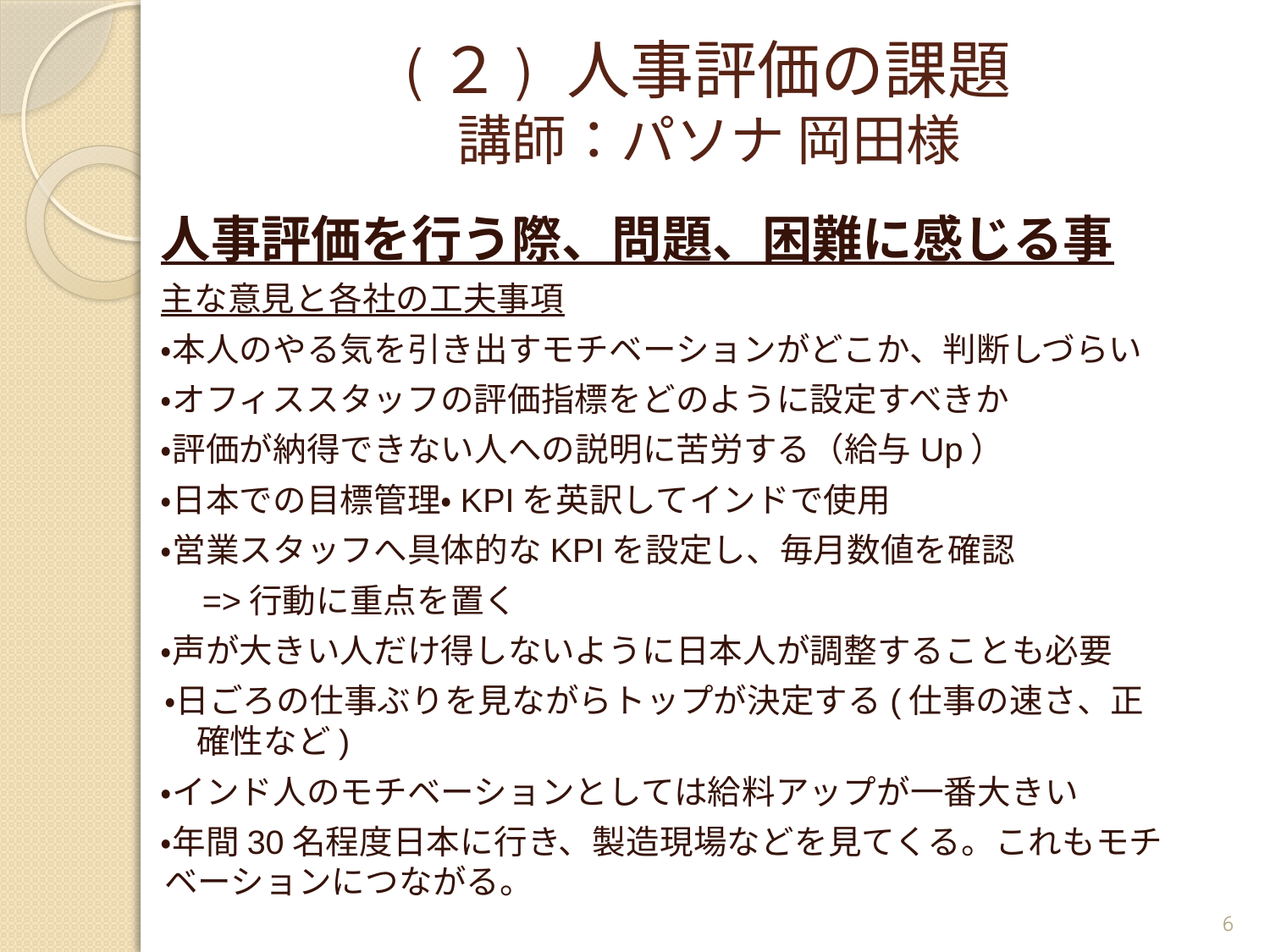

# (２) 人事評価の課題 講師：パソナ 岡田様
人事評価を行う際、問題、困難に感じる事
主な意見と各社の工夫事項
・本人のやる気を引き出すモチベーションがどこか、判断しづらい
・オフィススタッフの評価指標をどのように設定すべきか
・評価が納得できない人への説明に苦労する（給与Up）
・日本での目標管理・KPIを英訳してインドで使用
・営業スタッフへ具体的なKPIを設定し、毎月数値を確認
　=>行動に重点を置く
・声が大きい人だけ得しないように日本人が調整することも必要
・日ごろの仕事ぶりを見ながらトップが決定する(仕事の速さ、正　　確性など)
・インド人のモチベーションとしては給料アップが一番大きい
・年間30名程度日本に行き、製造現場などを見てくる。これもモチベーションにつながる。
6